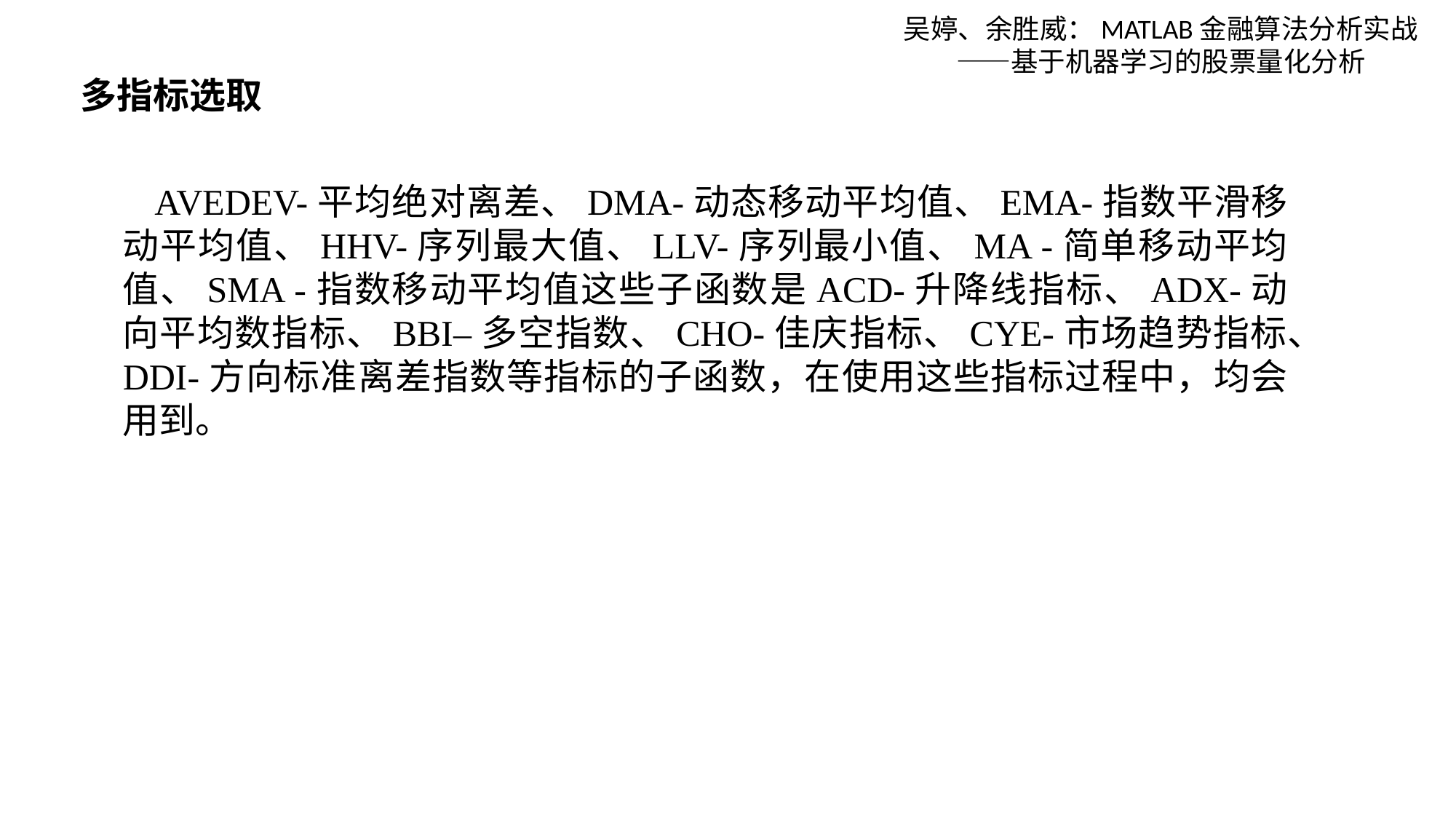

吴婷、余胜威：MATLAB金融算法分析实战——基于机器学习的股票量化分析
多指标选取
AVEDEV-平均绝对离差、DMA-动态移动平均值、EMA-指数平滑移动平均值、HHV-序列最大值、LLV-序列最小值、MA -简单移动平均值、SMA -指数移动平均值这些子函数是ACD-升降线指标、ADX-动向平均数指标、BBI–多空指数、CHO-佳庆指标、CYE-市场趋势指标、DDI-方向标准离差指数等指标的子函数，在使用这些指标过程中，均会用到。